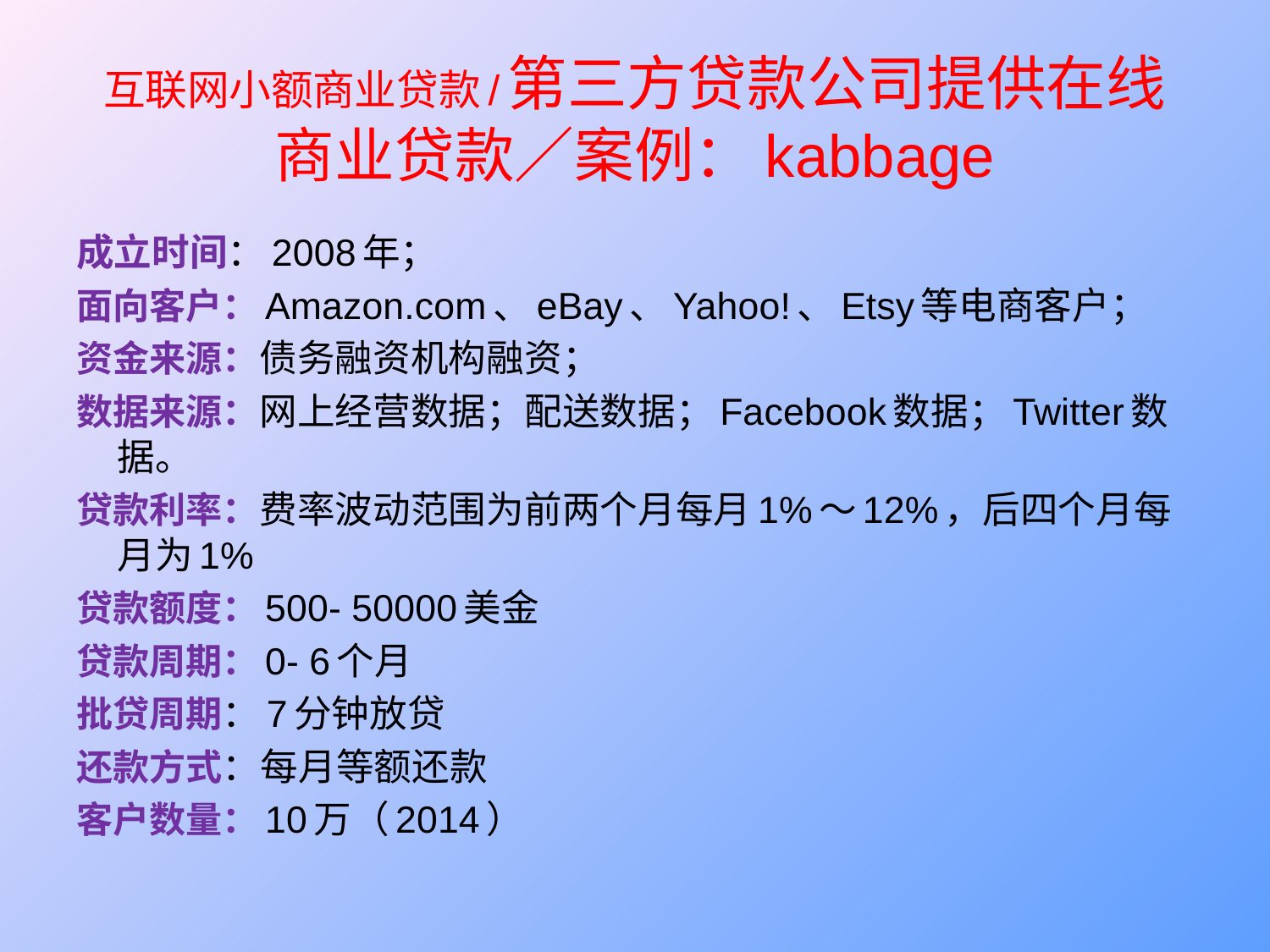

# 互联网小额商业贷款/第三方贷款公司提供在线商业贷款／案例：kabbage
成立时间：2008年；
面向客户：Amazon.com、eBay、Yahoo!、Etsy等电商客户；
资金来源：债务融资机构融资；
数据来源：网上经营数据；配送数据；Facebook数据；Twitter数据。
贷款利率：费率波动范围为前两个月每月1%～12%，后四个月每月为1%
贷款额度：500- 50000美金
贷款周期：0- 6个月
批贷周期：7分钟放贷
还款方式：每月等额还款
客户数量：10万（2014）